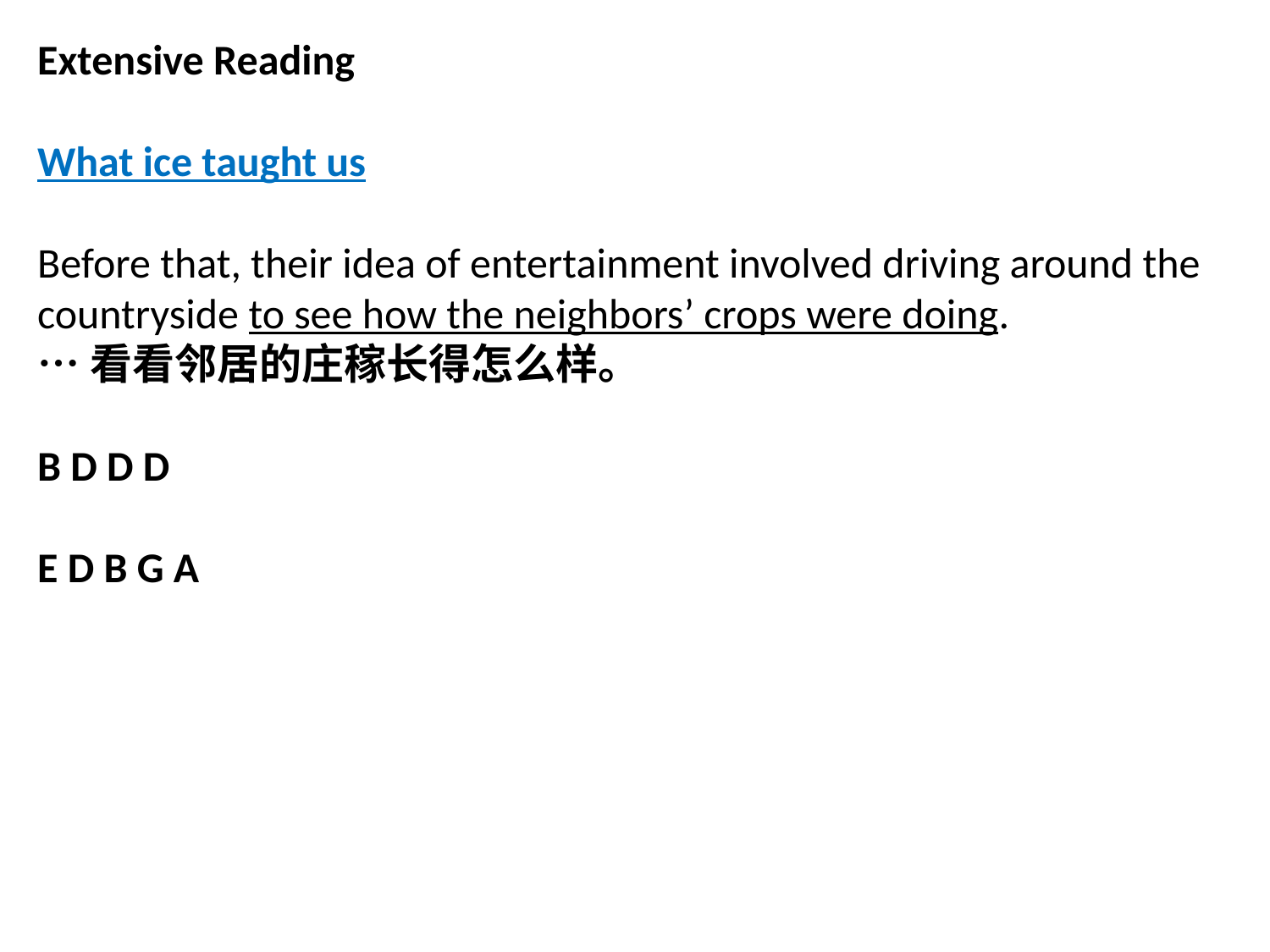

Extensive Reading

What ice taught us

Before that, their idea of entertainment involved driving around the countryside to see how the neighbors’ crops were doing.
…看看邻居的庄稼长得怎么样。

B D D D

E D B G A